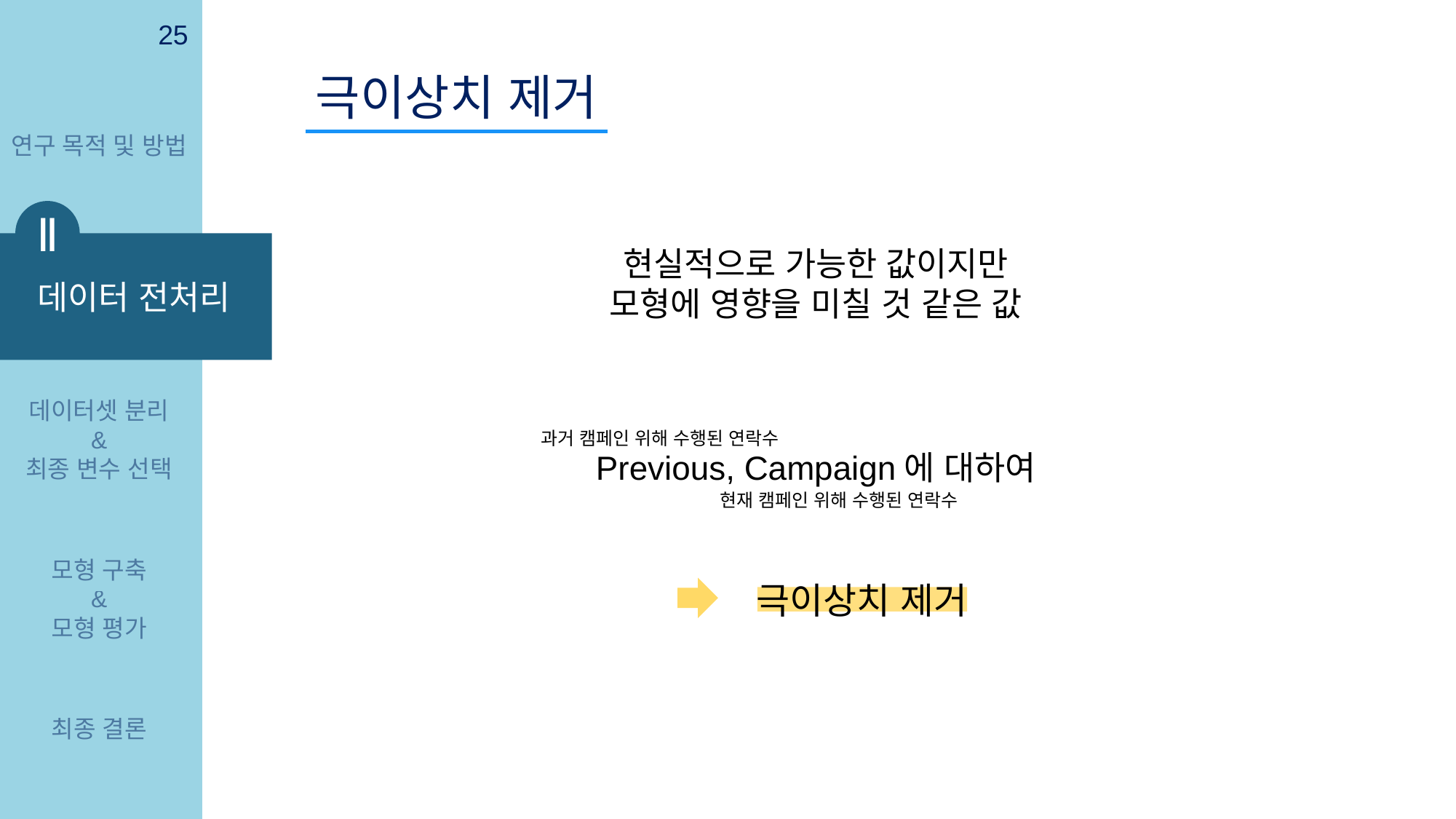

25
극이상치 제거
연구 목적 및 방법
Ⅱ
데이터 전처리
현실적으로 가능한 값이지만
모형에 영향을 미칠 것 같은 값
데이터셋 분리
&
최종 변수 선택
과거 캠페인 위해 수행된 연락수
Previous, Campaign에 대하여
현재 캠페인 위해 수행된 연락수
모형 구축
&
모형 평가
극이상치 제거

최종 결론